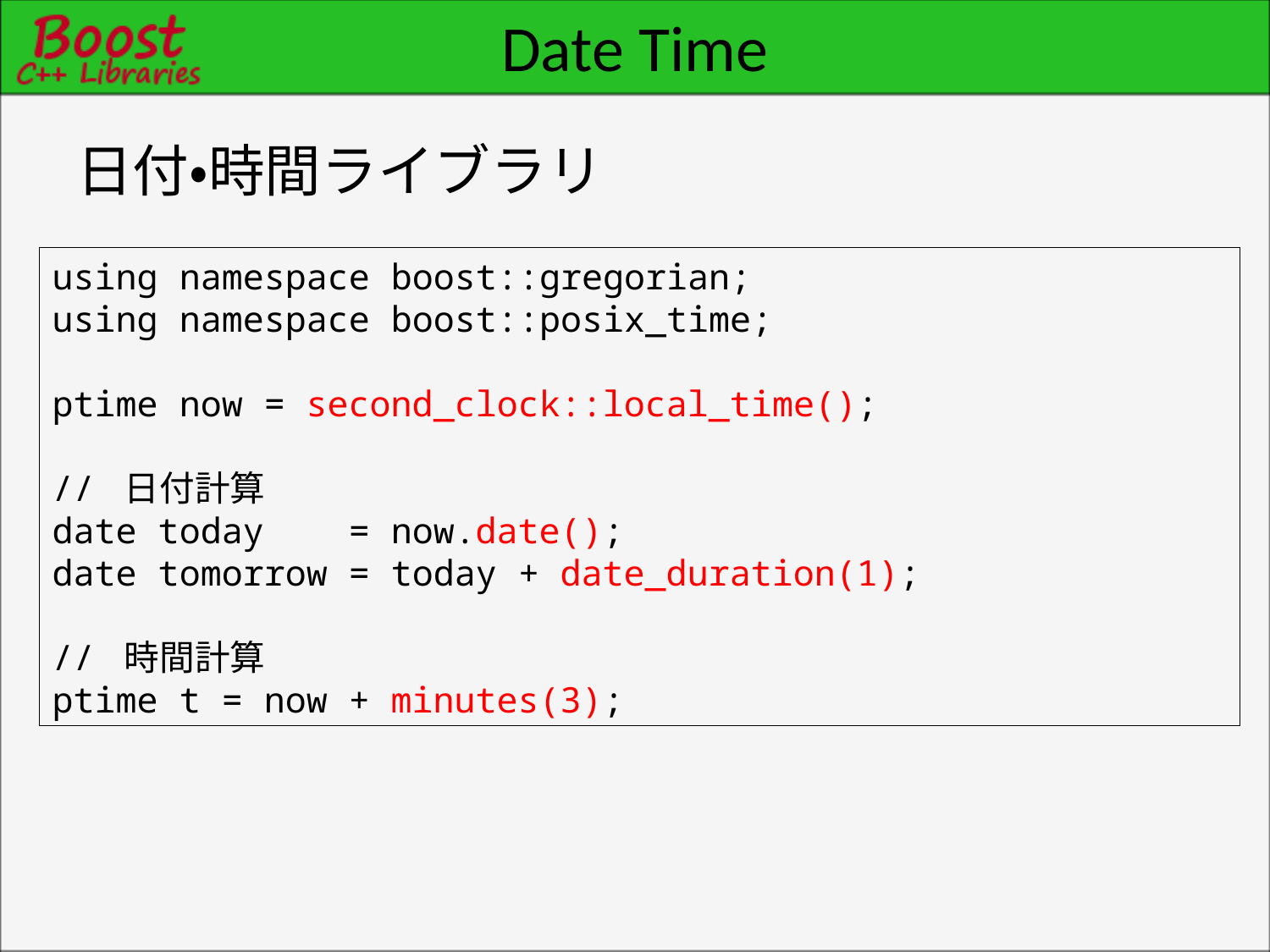

# Date Time
日付・時間ライブラリ
using namespace boost::gregorian;
using namespace boost::posix_time;

ptime now = second_clock::local_time();

// 日付計算
date today    = now.date();
date tomorrow = today + date_duration(1);

// 時間計算
ptime t = now + minutes(3);